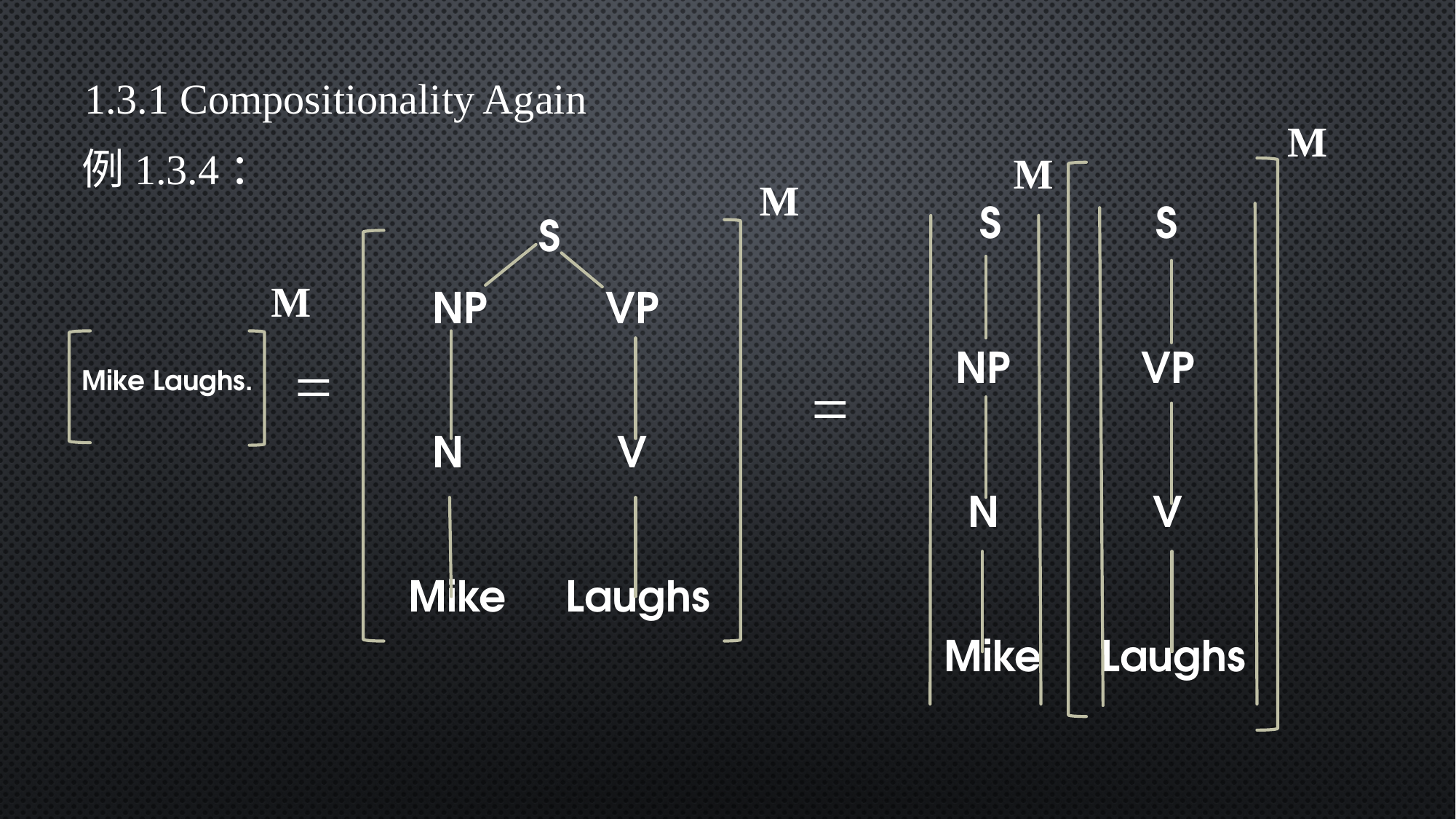

1.3.1 Compositionality Again
M
例1.3.4：

M

M
       S             S

     NP           VP

      N             V

    Mike     Laughs
               S
      NP          VP

      N             V

    Mike     Laughs

M

=
  Mike Laughs.
=